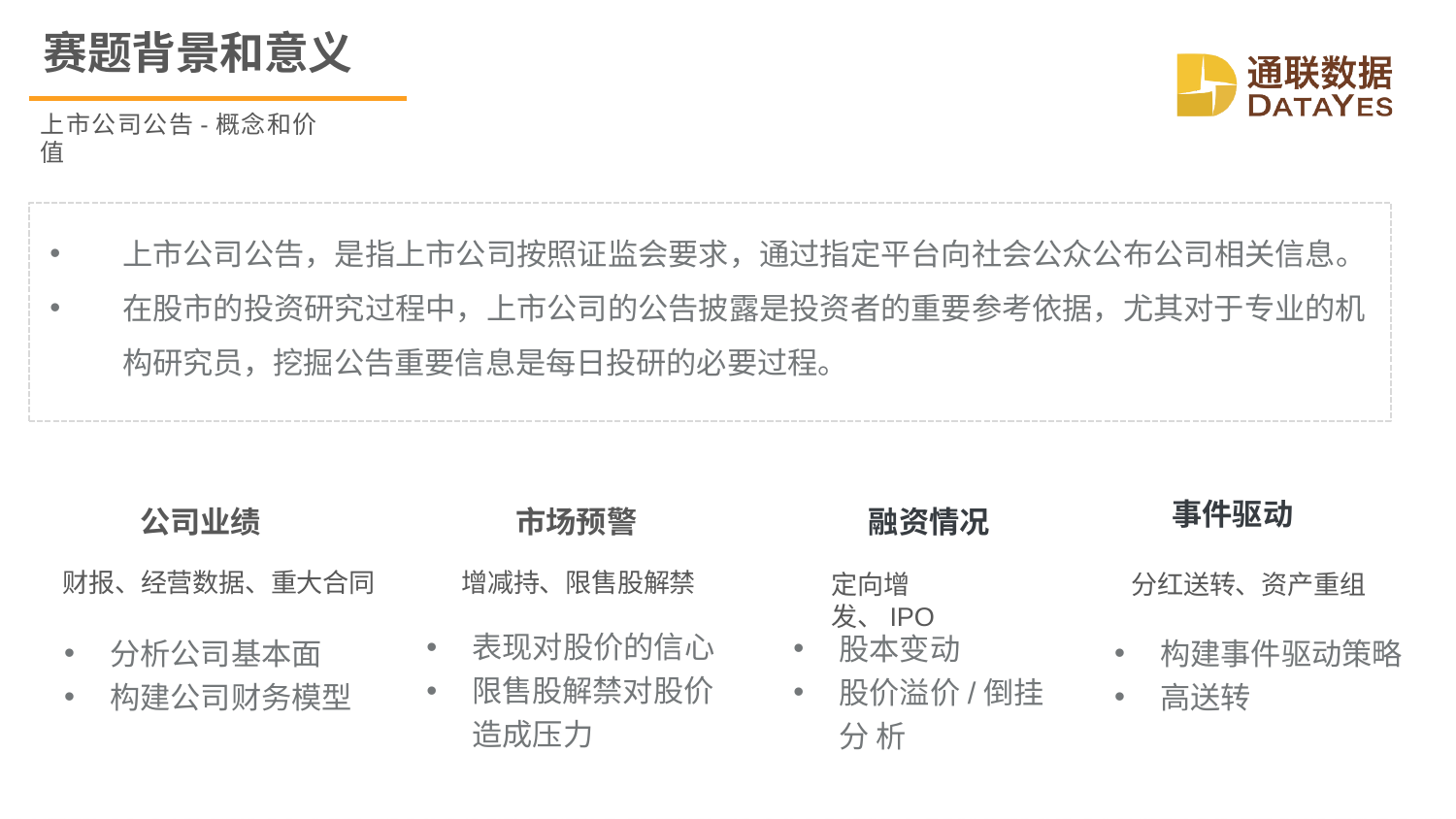

# 赛题背景和意义

上市公司公告-概念和价值

上市公司公告，是指上市公司按照证监会要求，通过指定平台向社会公众公布公司相关信息。
在股市的投资研究过程中，上市公司的公告披露是投资者的重要参考依据，尤其对于专业的机
构研究员，挖掘公告重要信息是每日投研的必要过程。
事件驱动
公司业绩
市场预警
融资情况
财报、经营数据、重大合同
增减持、限售股解禁

分红送转、资产重组
定向增发、IPO
表现对股价的信心
限售股解禁对股价
造成压力
股本变动
股价溢价/倒挂分 析
分析公司基本面
构建公司财务模型
构建事件驱动策略
高送转
Copyright © 2017 DataYes. All rights reserved	● 保密文件，请勿外泄